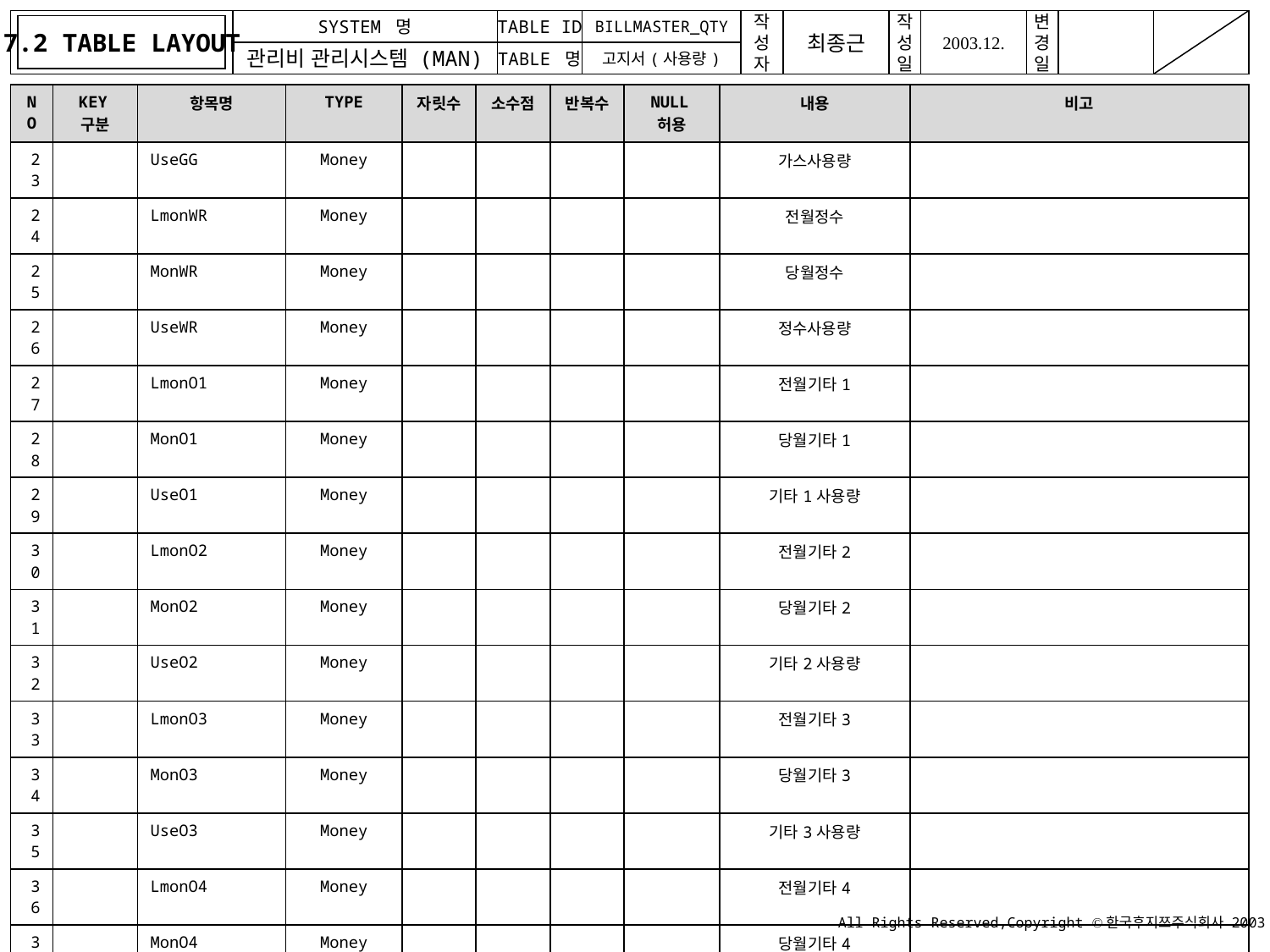

7.2 TABLE LAYOUT
BILLMASTER_QTY
고지서(사용량)
| NO | KEY구분 | 항목명 | TYPE | 자릿수 | 소수점 | 반복수 | NULL허용 | 내용 | 비고 |
| --- | --- | --- | --- | --- | --- | --- | --- | --- | --- |
| 23 |  | UseGG | Money |  |  |  |  | 가스사용량 |  |
| 24 |  | LmonWR | Money |  |  |  |  | 전월정수 |  |
| 25 |  | MonWR | Money |  |  |  |  | 당월정수 |  |
| 26 |  | UseWR | Money |  |  |  |  | 정수사용량 |  |
| 27 |  | LmonO1 | Money |  |  |  |  | 전월기타1 |  |
| 28 |  | MonO1 | Money |  |  |  |  | 당월기타1 |  |
| 29 |  | UseO1 | Money |  |  |  |  | 기타1사용량 |  |
| 30 |  | LmonO2 | Money |  |  |  |  | 전월기타2 |  |
| 31 |  | MonO2 | Money |  |  |  |  | 당월기타2 |  |
| 32 |  | UseO2 | Money |  |  |  |  | 기타2사용량 |  |
| 33 |  | LmonO3 | Money |  |  |  |  | 전월기타3 |  |
| 34 |  | MonO3 | Money |  |  |  |  | 당월기타3 |  |
| 35 |  | UseO3 | Money |  |  |  |  | 기타3사용량 |  |
| 36 |  | LmonO4 | Money |  |  |  |  | 전월기타4 |  |
| 37 |  | MonO4 | Money |  |  |  |  | 당월기타4 |  |
| 38 |  | UseO4 | Money |  |  |  |  | 기타4사용량 |  |
| 39 |  | LmonO5 | Money |  |  |  |  | 전월기타5 |  |
| 40 |  | MonO5 | Money |  |  |  |  | 당월기타5 |  |
| 41 |  | UseO5 | Money |  |  |  |  | 기타5사용량 |  |
| 42 |  | LmonEE2 | Money |  |  |  |  | 전기2검침 |  |
| 43 |  | monEE2 | Money |  |  |  |  | 전기2검침 |  |
| 44 |  | LmonWH2 | Money |  |  |  |  | 수도에포함되는온수 |  |